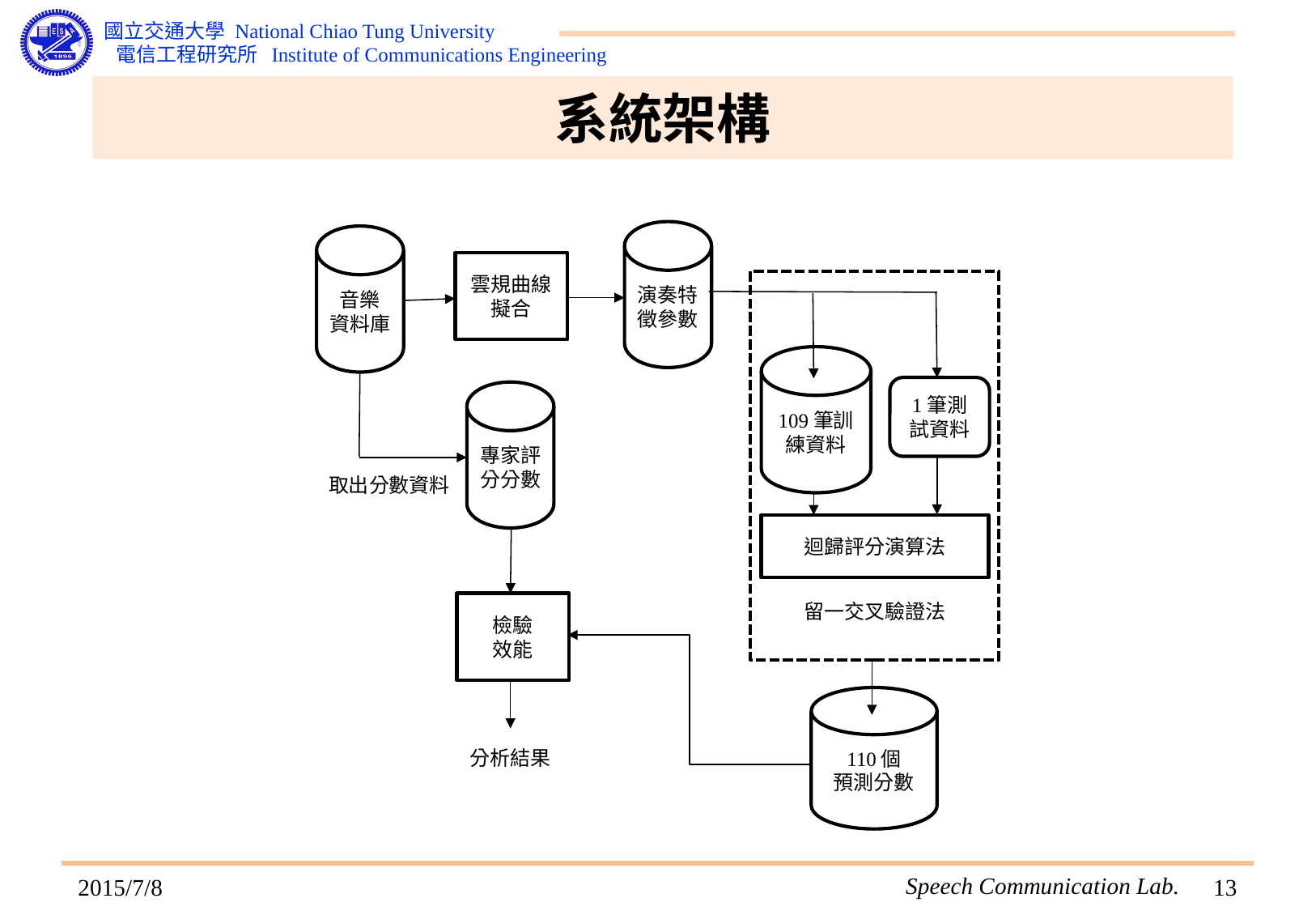

# 系統架構

演奏特徵參數
音樂
資料庫
雲規曲線擬合

留一交叉驗證法

109筆訓練資料
1筆測試資料
迴歸評分演算法
專家評分分數
取出分數資料
檢驗
效能
分析結果
110個
預測分數
2015/7/8
13